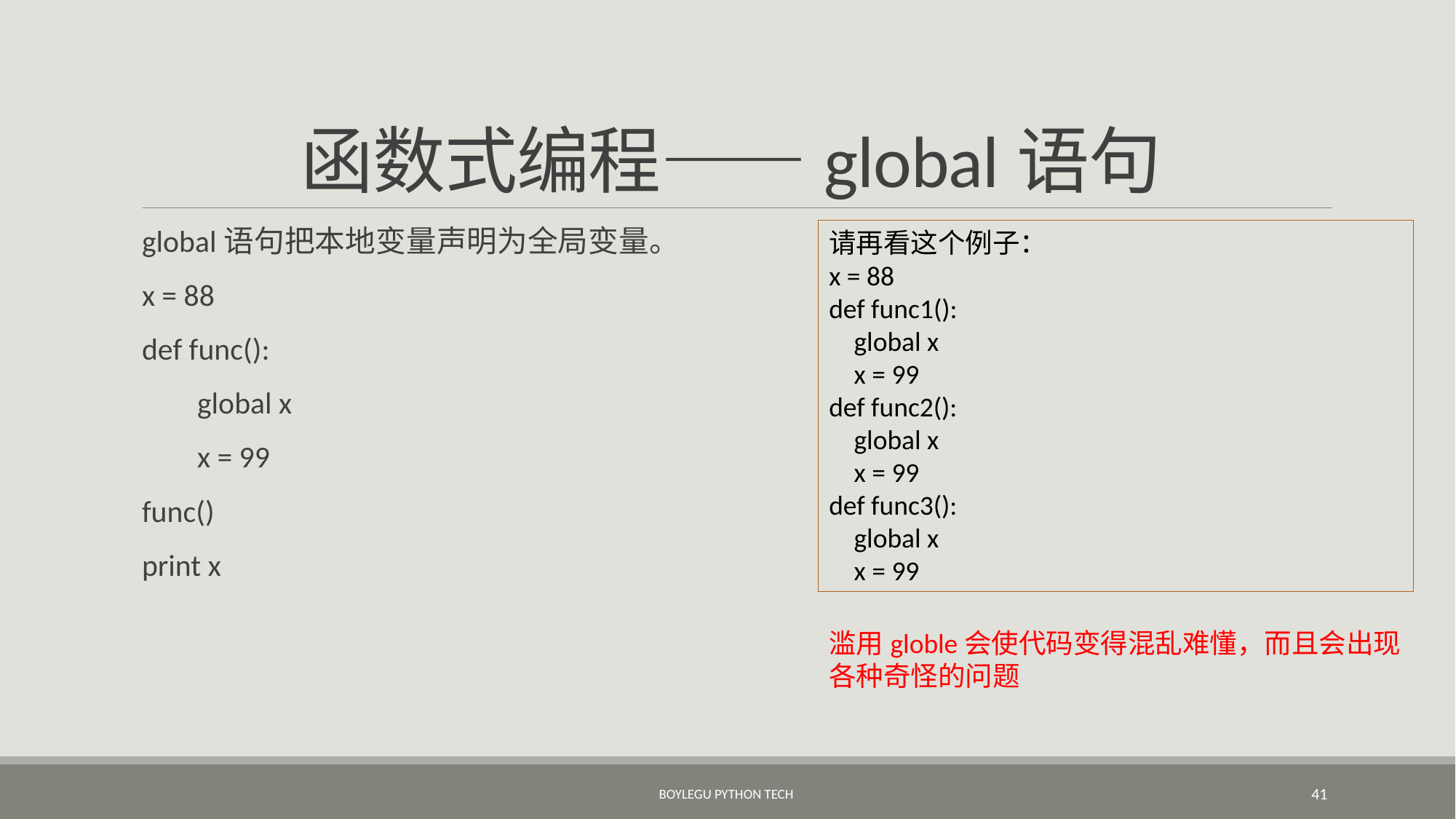

# 函数式编程——global语句
global语句把本地变量声明为全局变量。
x = 88
def func():
        global x
        x = 99
func()
print x
请再看这个例子：
x = 88
def func1():
    global x
    x = 99
def func2():
    global x
    x = 99
def func3():
    global x
    x = 99
滥用globle会使代码变得混乱难懂，而且会出现各种奇怪的问题
BoyleGu Python Tech
41